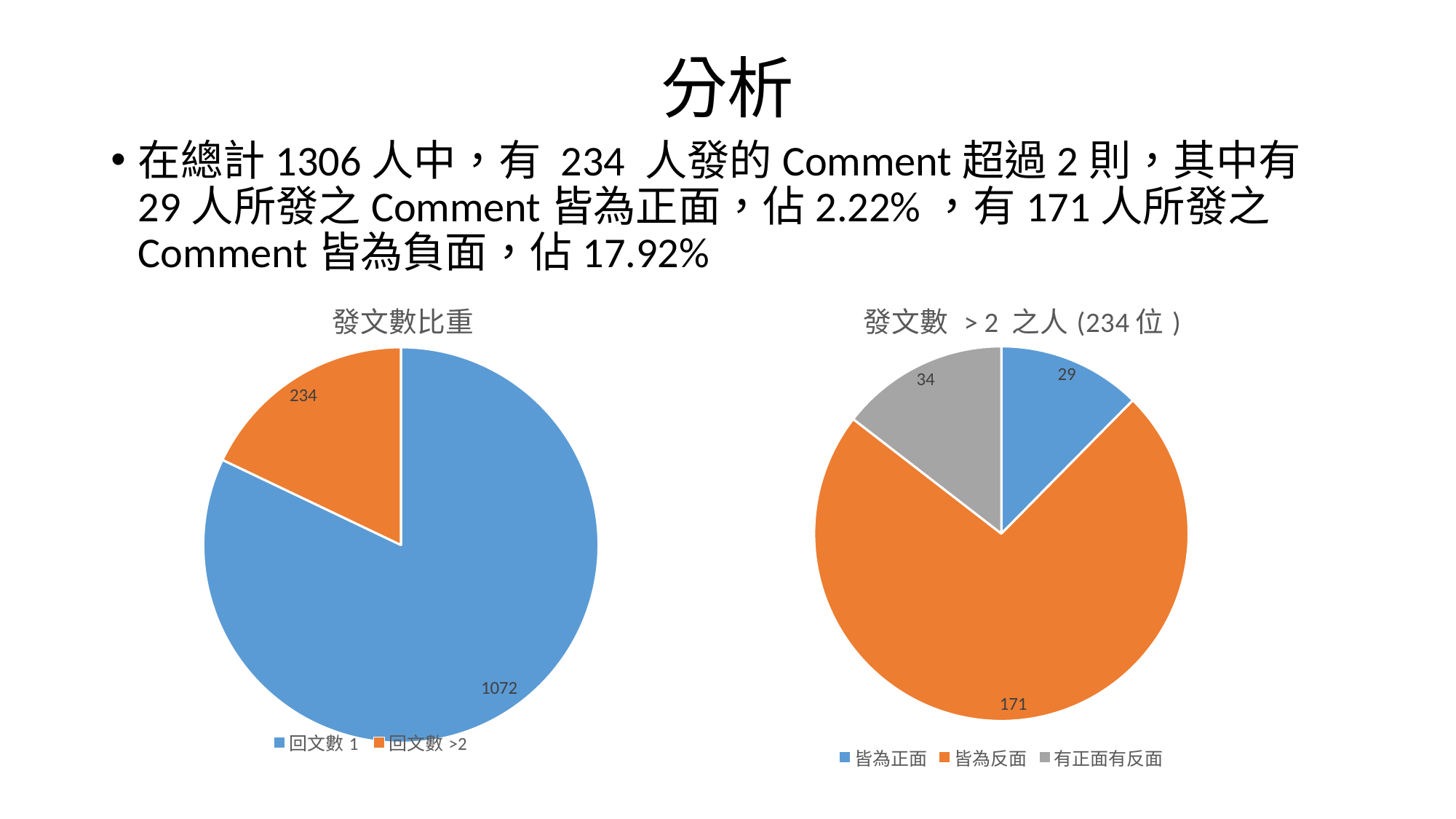

# 分析
在總計1306人中，有 234 人發的Comment超過2則，其中有29人所發之Comment皆為正面，佔2.22%，有171人所發之Comment皆為負面，佔17.92%

### Chart:

| Category | 發文數比重 |
|---|---|
| 回文數1 | 1072.0 |
| 回文數>2 | 234.0 |

### Chart: 發文數 > 2 之人(234位)

| Category | 發文數 > 2 |
|---|---|
| 皆為正面 | 29.0 |
| 皆為反面 | 171.0 |
| 有正面有反面 | 34.0 |